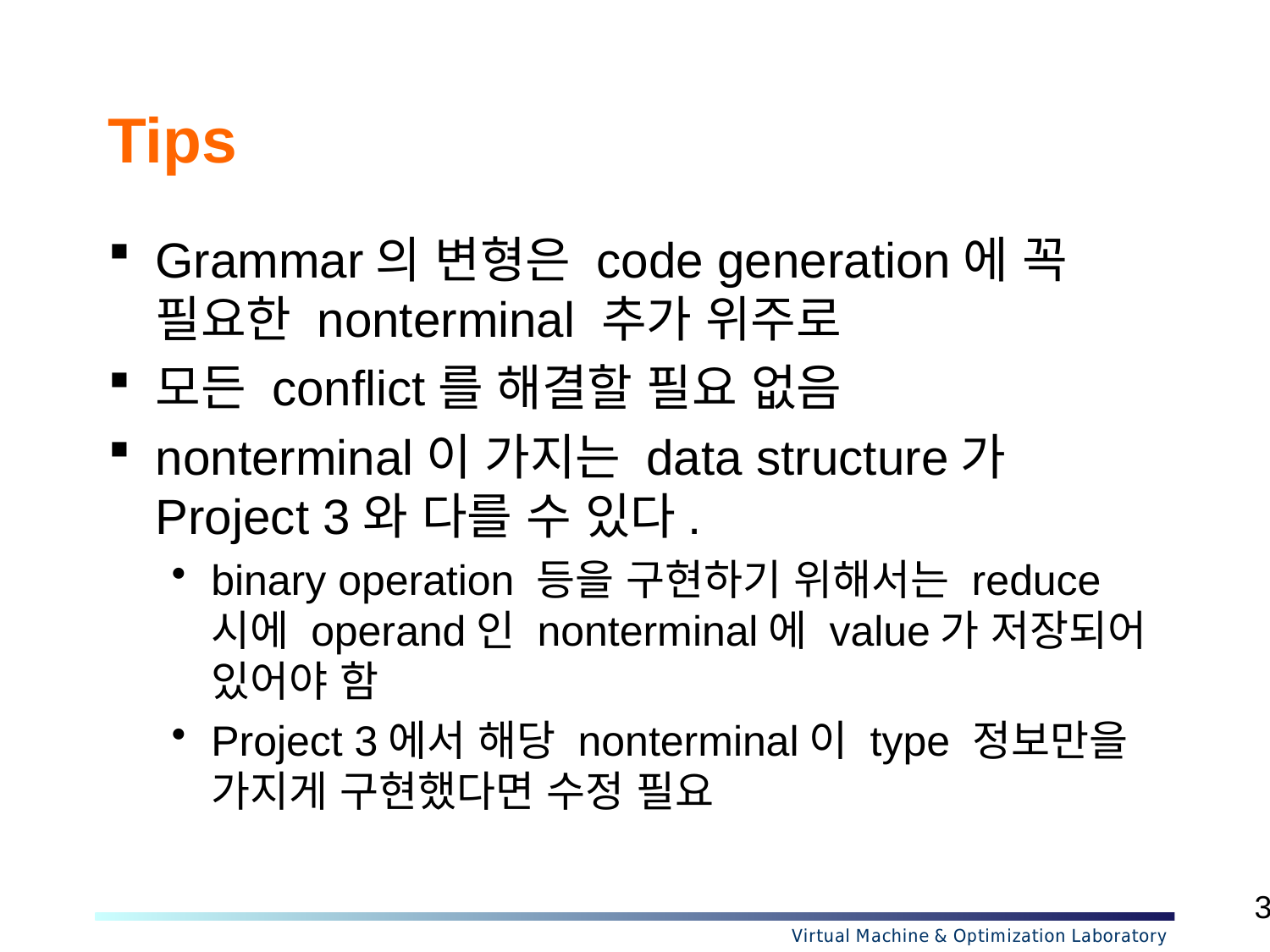

# Tips
Grammar의 변형은 code generation에 꼭 필요한 nonterminal 추가 위주로
모든 conflict를 해결할 필요 없음
nonterminal이 가지는 data structure가 Project 3와 다를 수 있다.
binary operation 등을 구현하기 위해서는 reduce시에 operand인 nonterminal에 value가 저장되어 있어야 함
Project 3에서 해당 nonterminal이 type 정보만을 가지게 구현했다면 수정 필요